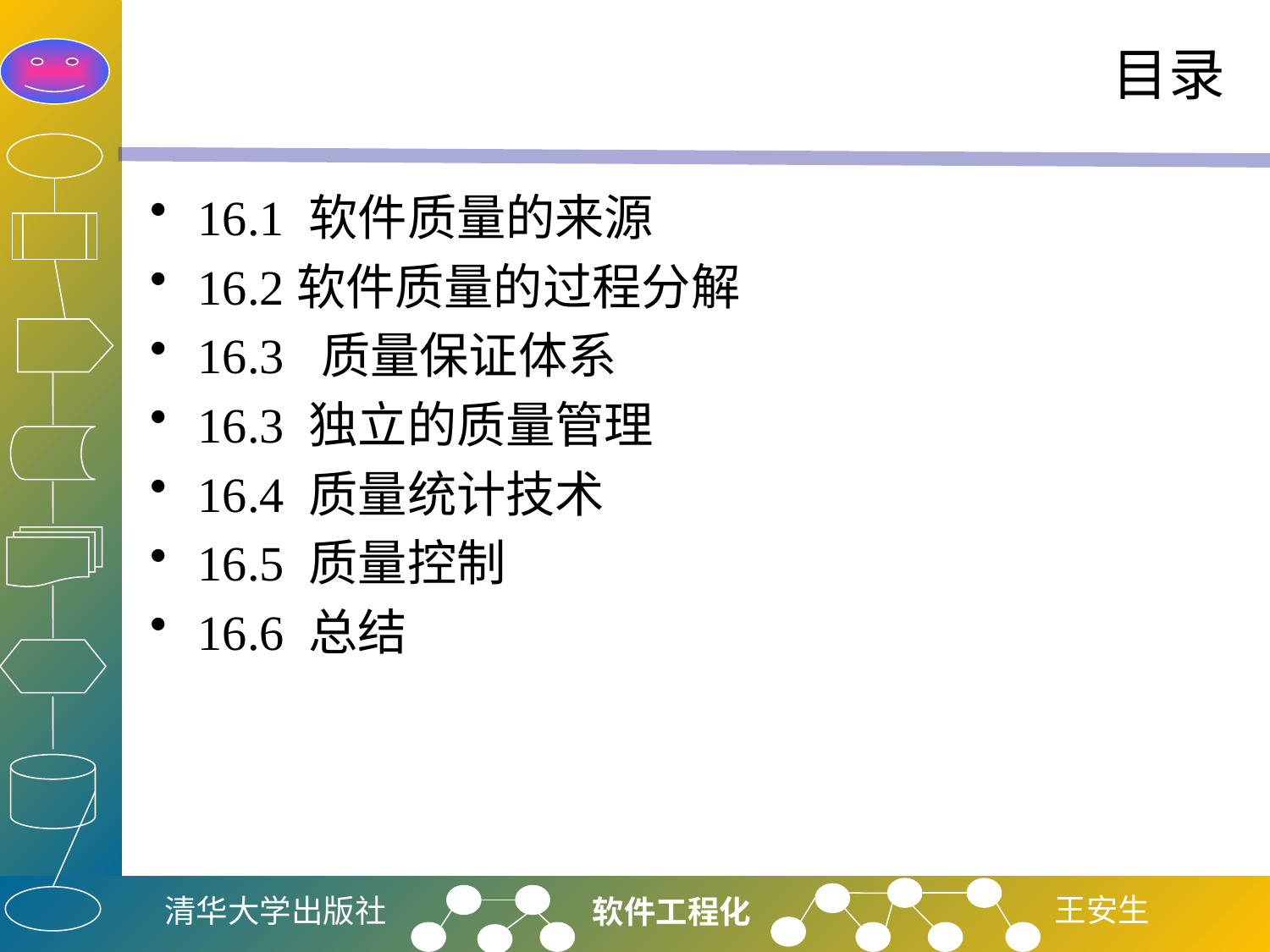

# 目录
16.1 软件质量的来源
16.2软件质量的过程分解
16.3  质量保证体系
16.3 独立的质量管理
16.4 质量统计技术
16.5 质量控制
16.6 总结